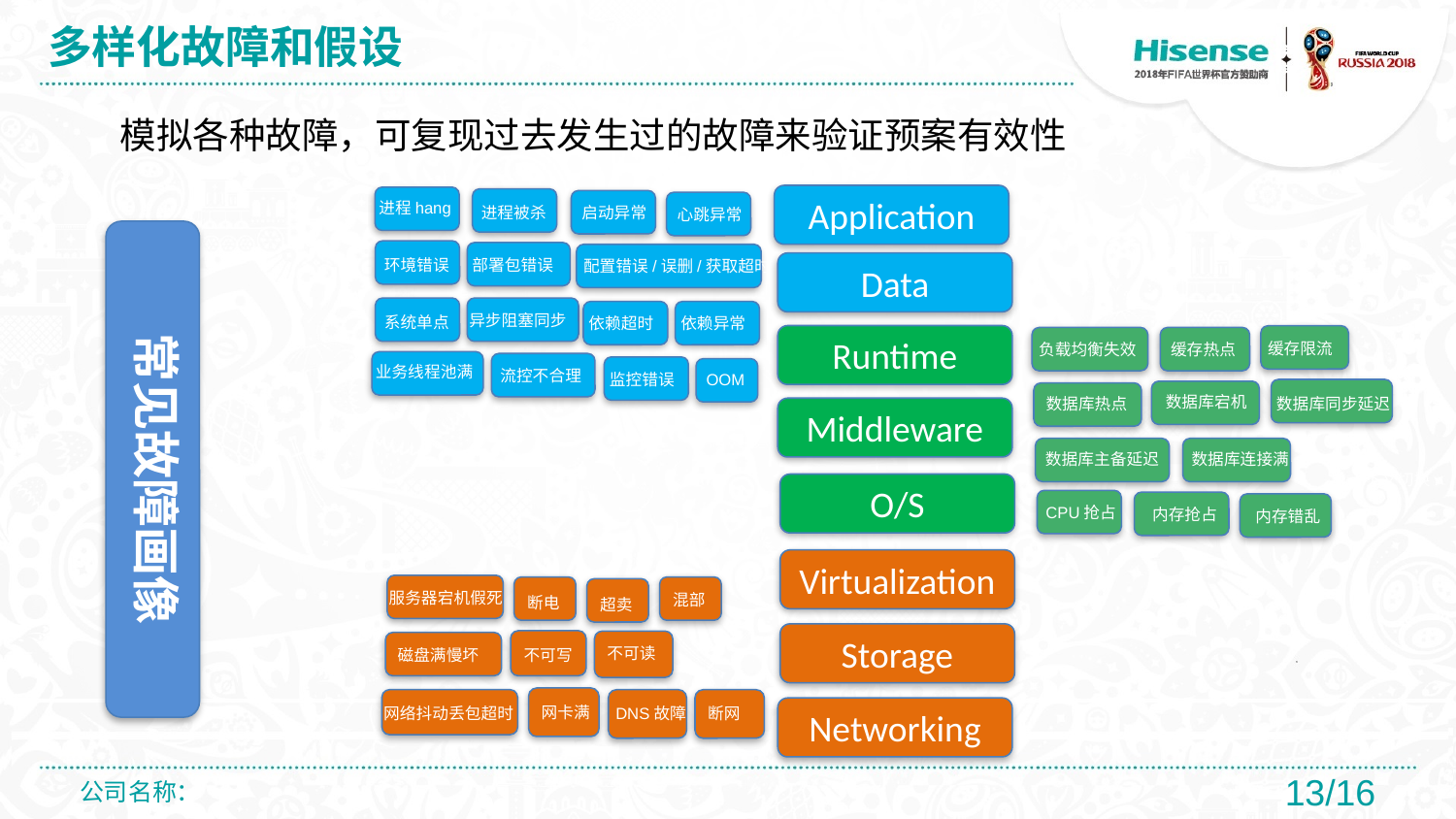

# 多样化故障和假设
模拟各种故障，可复现过去发生过的故障来验证预案有效性
Application

进程hang

启动异常
进程被杀
心跳异常

环境错误
部署包错误
配置错误/误删/获取超时
Data

异步阻塞同步
系统单点
依赖异常
依赖超时
常见故障画像
Runtime

缓存限流
缓存热点
负载均衡失效

业务线程池满

流控不合理

监控错误
OOM

数据库宕机
数据库同步延迟
数据库热点
Middleware

数据库主备延迟
数据库连接满
上下文切换
O/S

CPU抢占
内存抢占
内存错乱
Virtualization

服务器宕机假死
混部
断电
超卖
Storage

不可读
磁盘满慢坏
不可写

网卡满
网络抖动丢包超时
断网
DNS故障
Networking
公司名称：
13/16